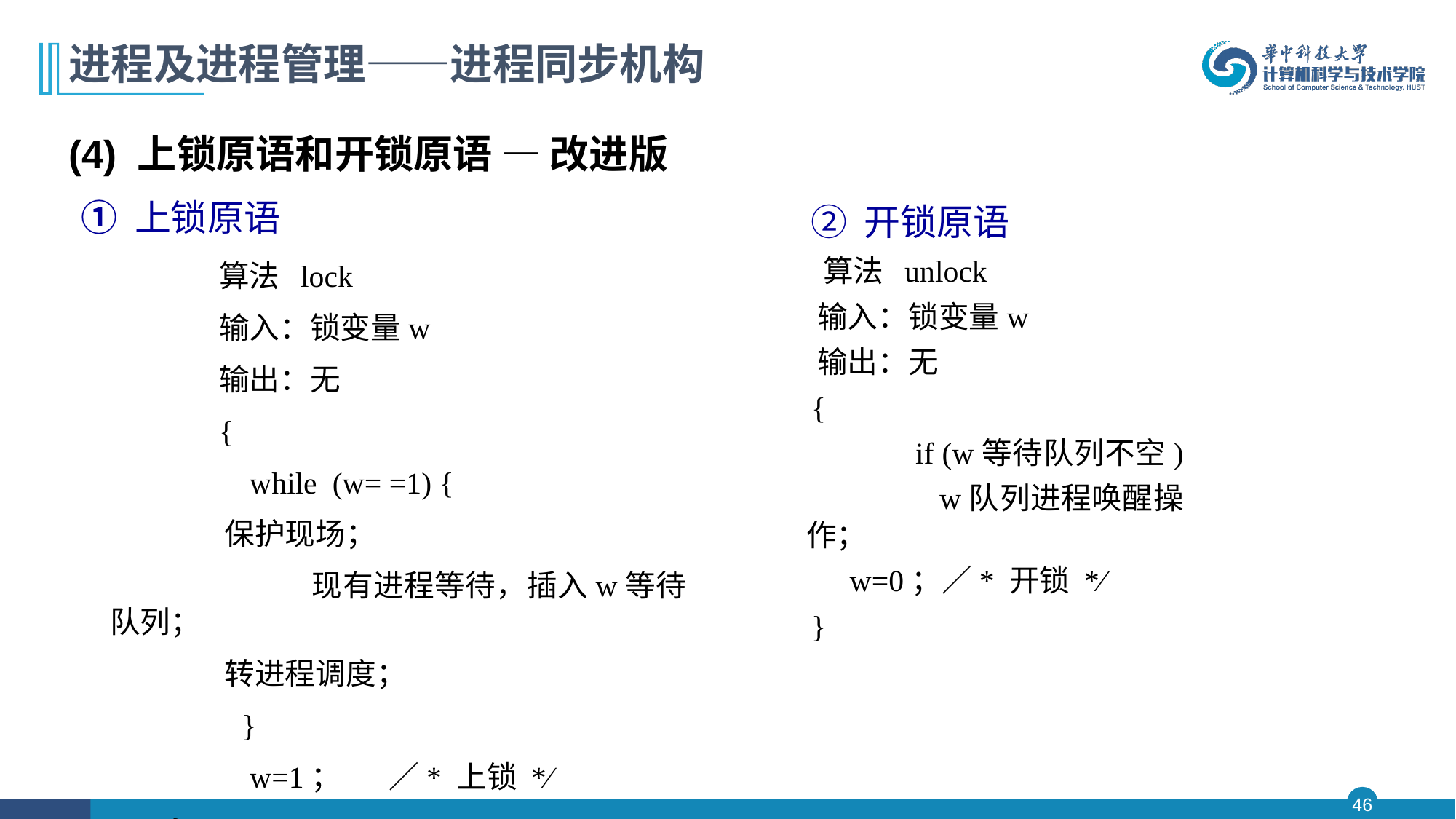

# 进程及进程管理——进程同步机构
(4) 上锁原语和开锁原语 — 改进版
 ① 上锁原语
		算法  lock
    		输入：锁变量w
    		输出：无
    		{
          	    while  (w= =1) {
                      保护现场；
		            现有进程等待，插入w等待队列；
                      转进程调度；
              	   }
	  	    w=1；       ∕* 上锁 *∕
   	        }
② 开锁原语
	  算法  unlock
          输入：锁变量w
          输出：无
         {
		if (w等待队列不空)
		   w队列进程唤醒操作；
              w=0；∕* 开锁 *∕
         }